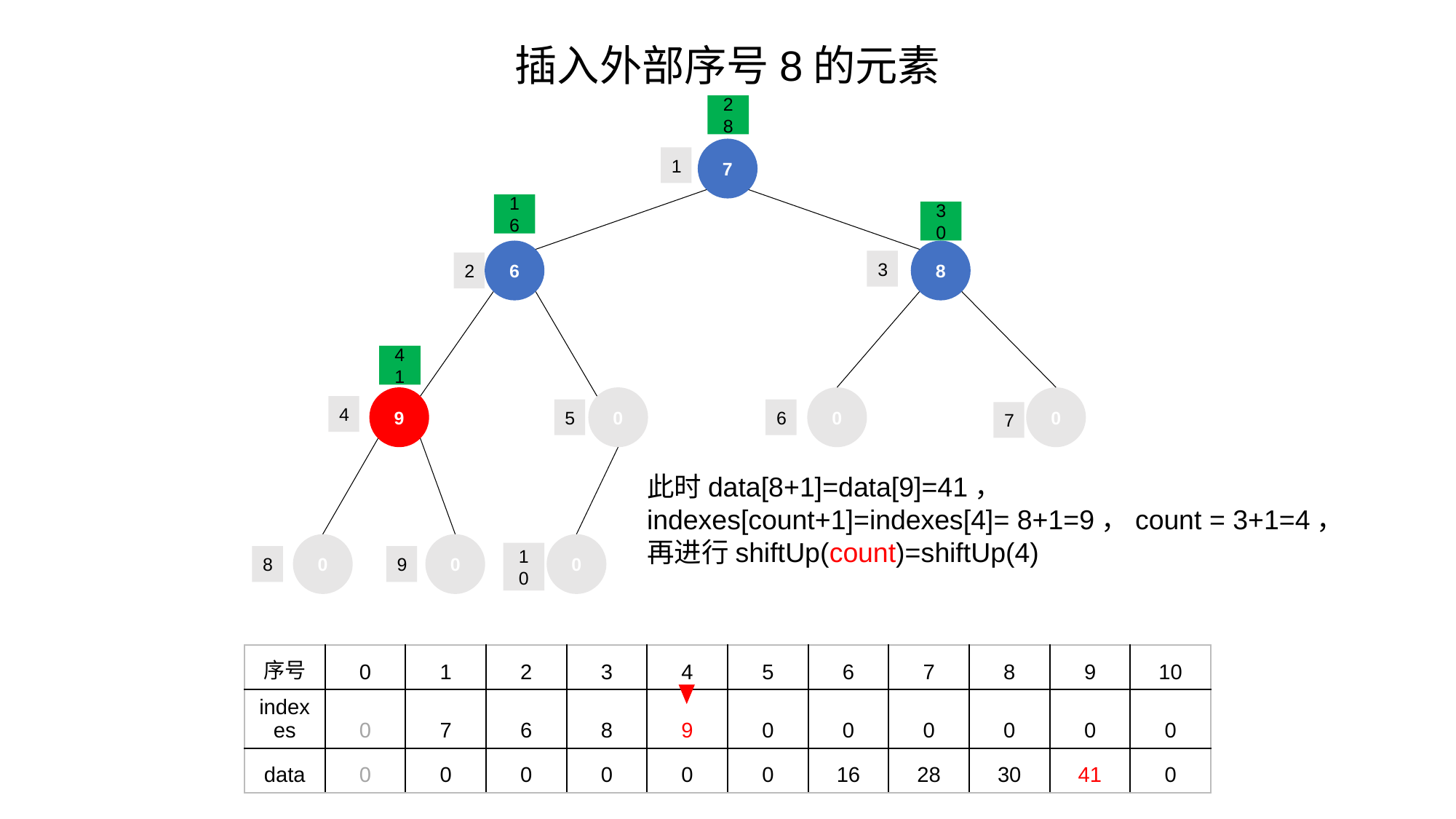

# 插入外部序号8的元素
28
16
30
41
7
1
6
8
3
2
9
0
0
0
4
5
6
7
此时data[8+1]=data[9]=41， indexes[count+1]=indexes[4]= 8+1=9，count = 3+1=4，
再进行shiftUp(count)=shiftUp(4)
0
0
0
10
8
9
| 序号 | 0 | 1 | 2 | 3 | 4 | 5 | 6 | 7 | 8 | 9 | 10 |
| --- | --- | --- | --- | --- | --- | --- | --- | --- | --- | --- | --- |
| indexes | 0 | 7 | 6 | 8 | 9 | 0 | 0 | 0 | 0 | 0 | 0 |
| data | 0 | 0 | 0 | 0 | 0 | 0 | 16 | 28 | 30 | 41 | 0 |